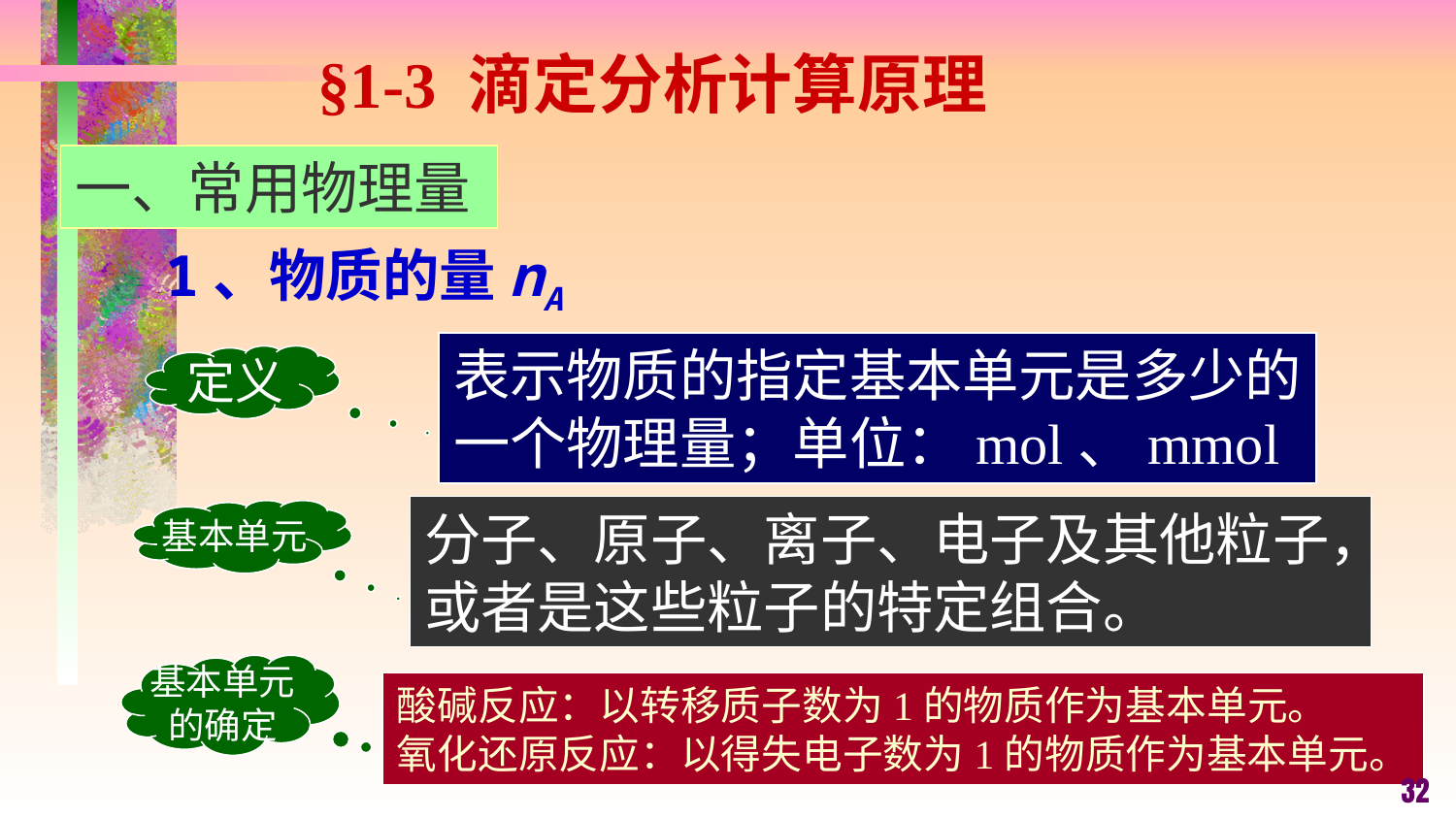

§1-3 滴定分析计算原理
一、常用物理量
1、物质的量nA
表示物质的指定基本单元是多少的
一个物理量；单位：mol、mmol
定义
分子、原子、离子、电子及其他粒子，
或者是这些粒子的特定组合。
基本单元
基本单元
的确定
酸碱反应：以转移质子数为1的物质作为基本单元。
氧化还原反应：以得失电子数为1的物质作为基本单元。
32